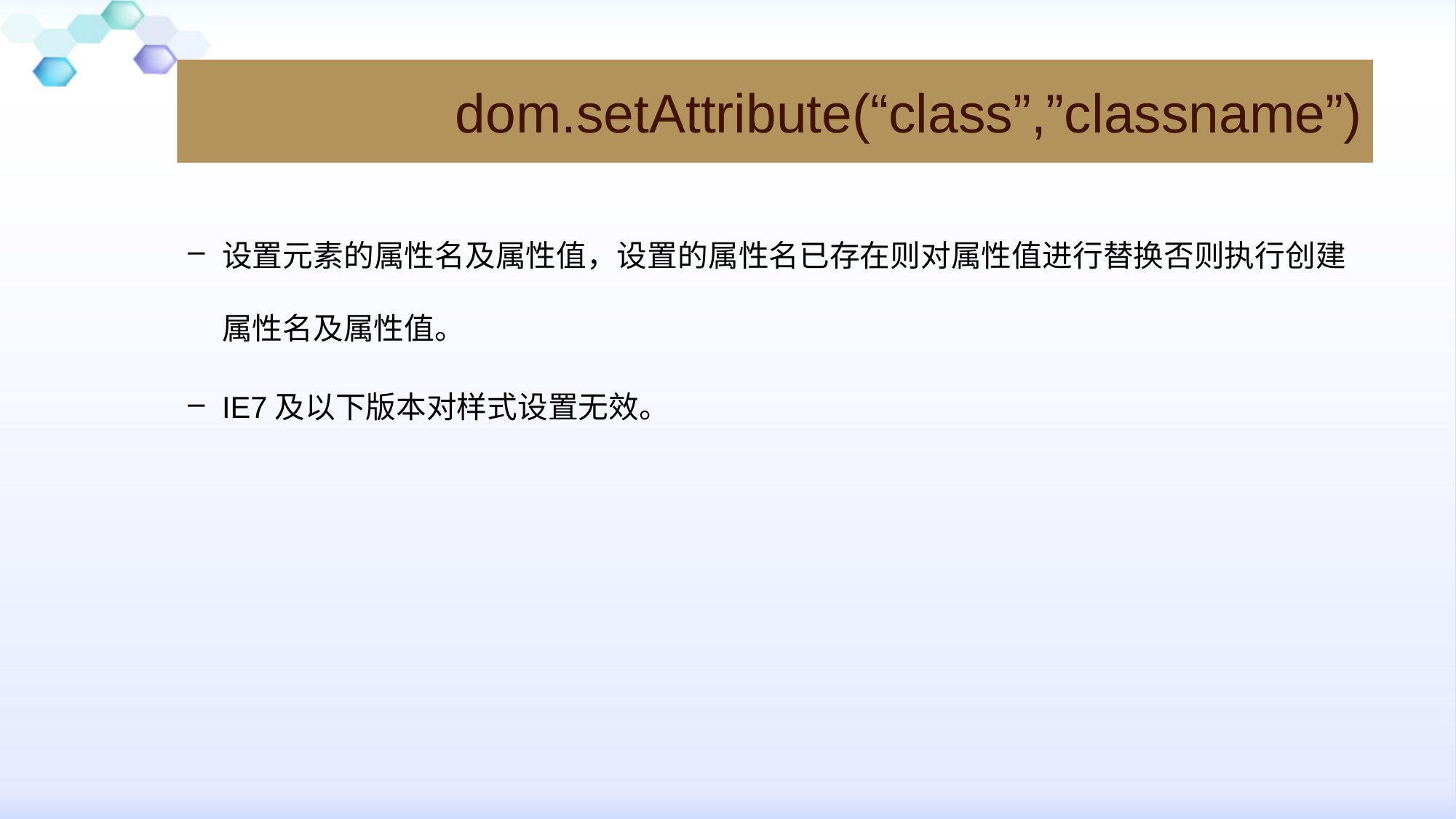

# dom.setAttribute(“class”,”classname”)
设置元素的属性名及属性值，设置的属性名已存在则对属性值进行替换否则执行创建属性名及属性值。
IE7及以下版本对样式设置无效。